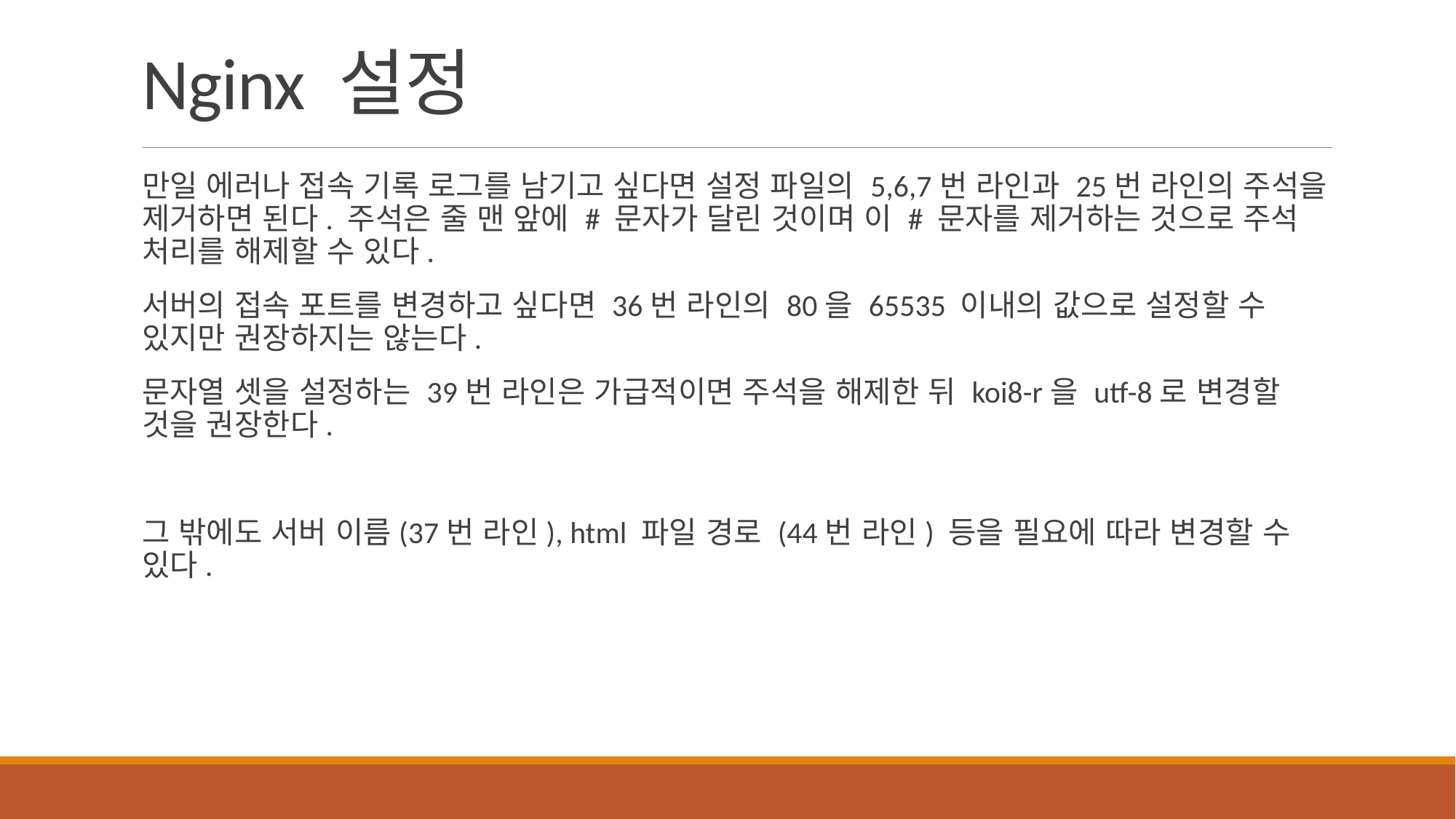

# Nginx 설정
만일 에러나 접속 기록 로그를 남기고 싶다면 설정 파일의 5,6,7번 라인과 25번 라인의 주석을 제거하면 된다. 주석은 줄 맨 앞에 # 문자가 달린 것이며 이 # 문자를 제거하는 것으로 주석 처리를 해제할 수 있다.
서버의 접속 포트를 변경하고 싶다면 36번 라인의 80을 65535 이내의 값으로 설정할 수 있지만 권장하지는 않는다.
문자열 셋을 설정하는 39번 라인은 가급적이면 주석을 해제한 뒤 koi8-r을 utf-8로 변경할 것을 권장한다.

그 밖에도 서버 이름(37번 라인), html 파일 경로 (44번 라인) 등을 필요에 따라 변경할 수 있다.